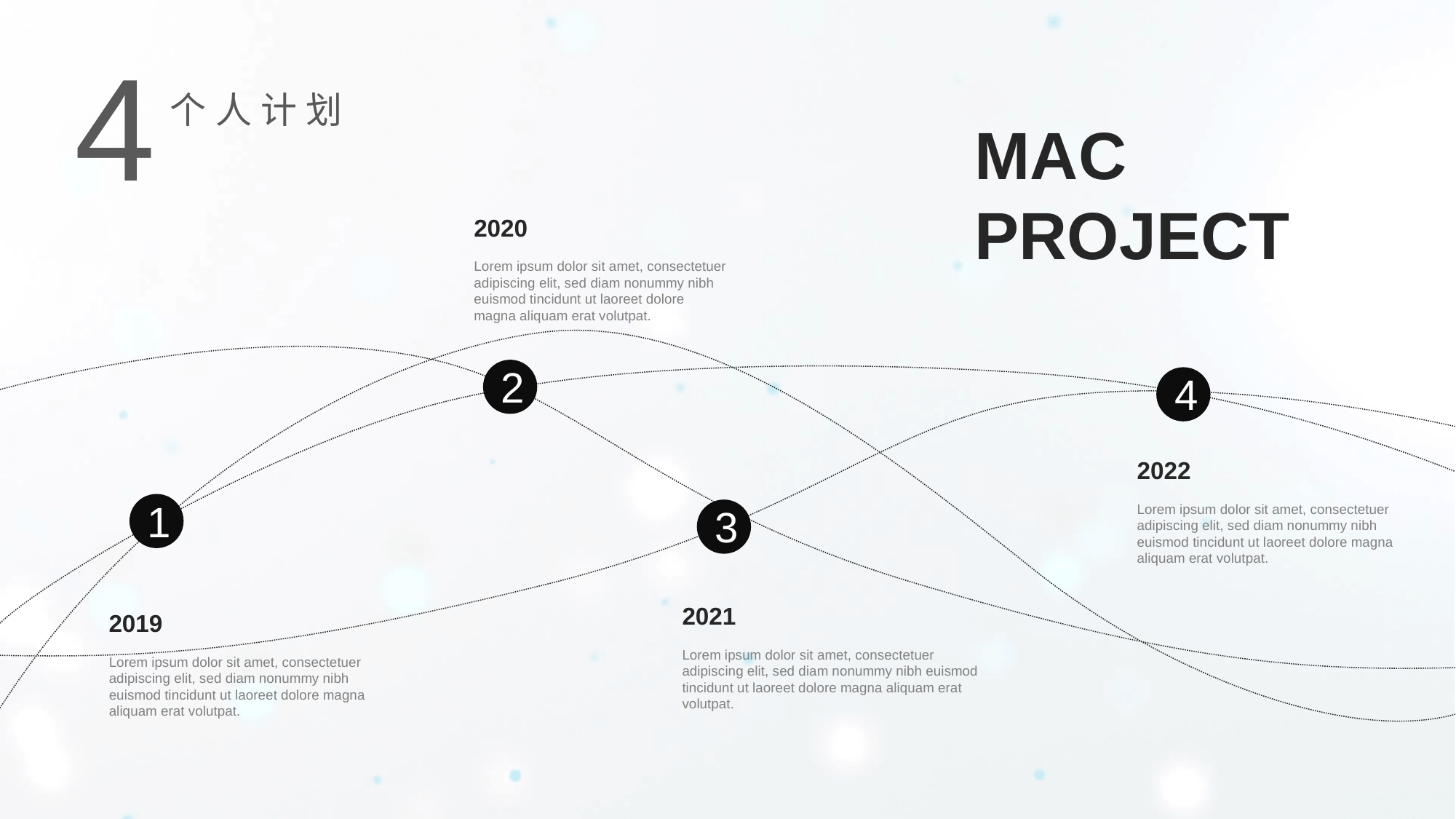

4
个人计划
MAC PROJECT
2020
Lorem ipsum dolor sit amet, consectetuer adipiscing elit, sed diam nonummy nibh euismod tincidunt ut laoreet dolore magna aliquam erat volutpat.

2

4

2022
1

3
Lorem ipsum dolor sit amet, consectetuer adipiscing elit, sed diam nonummy nibh euismod tincidunt ut laoreet dolore magna aliquam erat volutpat.

2021
2019
Lorem ipsum dolor sit amet, consectetuer adipiscing elit, sed diam nonummy nibh euismod tincidunt ut laoreet dolore magna aliquam erat volutpat.
Lorem ipsum dolor sit amet, consectetuer adipiscing elit, sed diam nonummy nibh euismod tincidunt ut laoreet dolore magna aliquam erat volutpat.